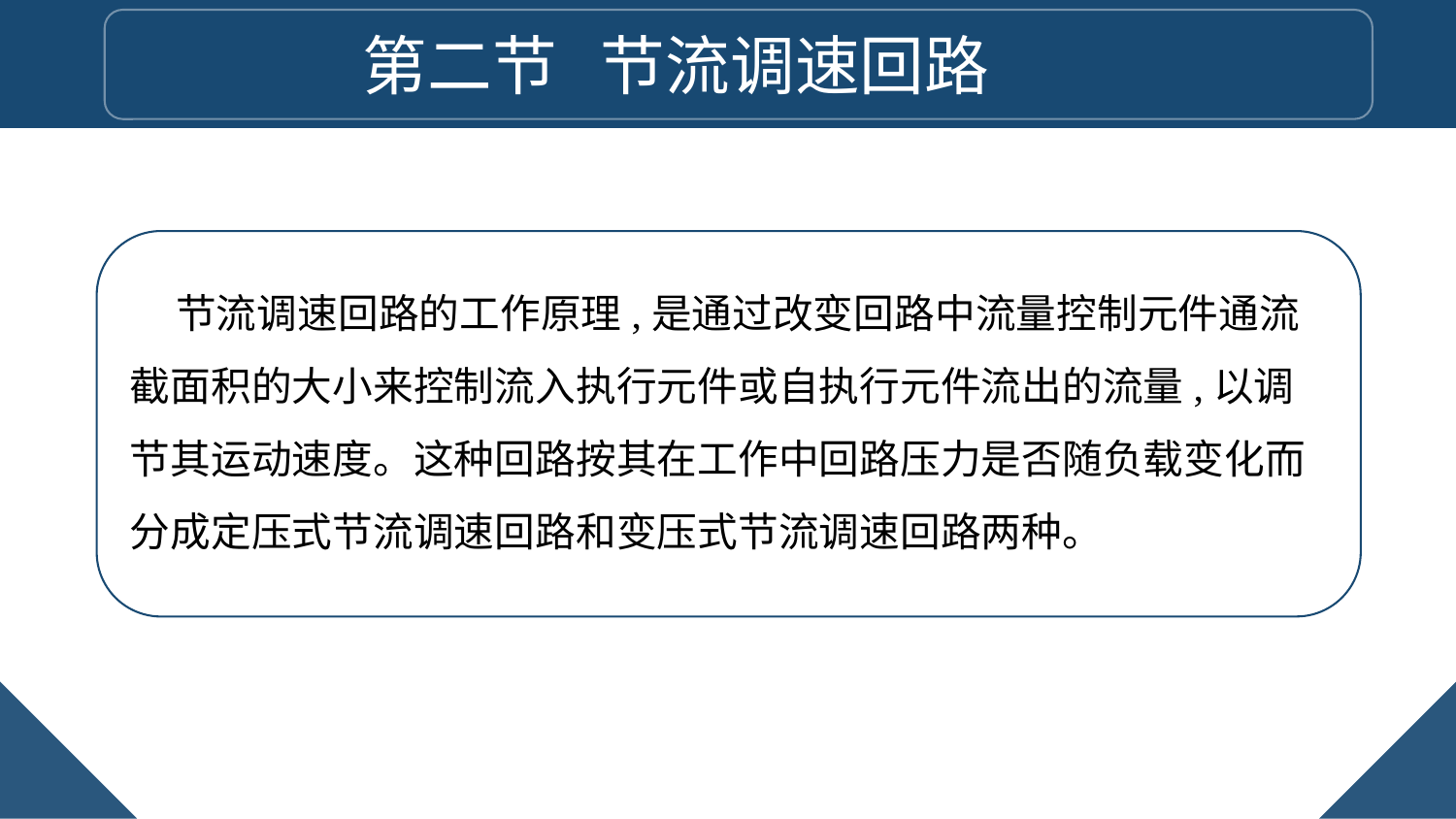

第二节   节流调速回路

节流调速回路的工作原理,是通过改变回路中流量控制元件通流截面积的大小来控制流入执行元件或自执行元件流出的流量,以调节其运动速度。这种回路按其在工作中回路压力是否随负载变化而分成定压式节流调速回路和变压式节流调速回路两种。